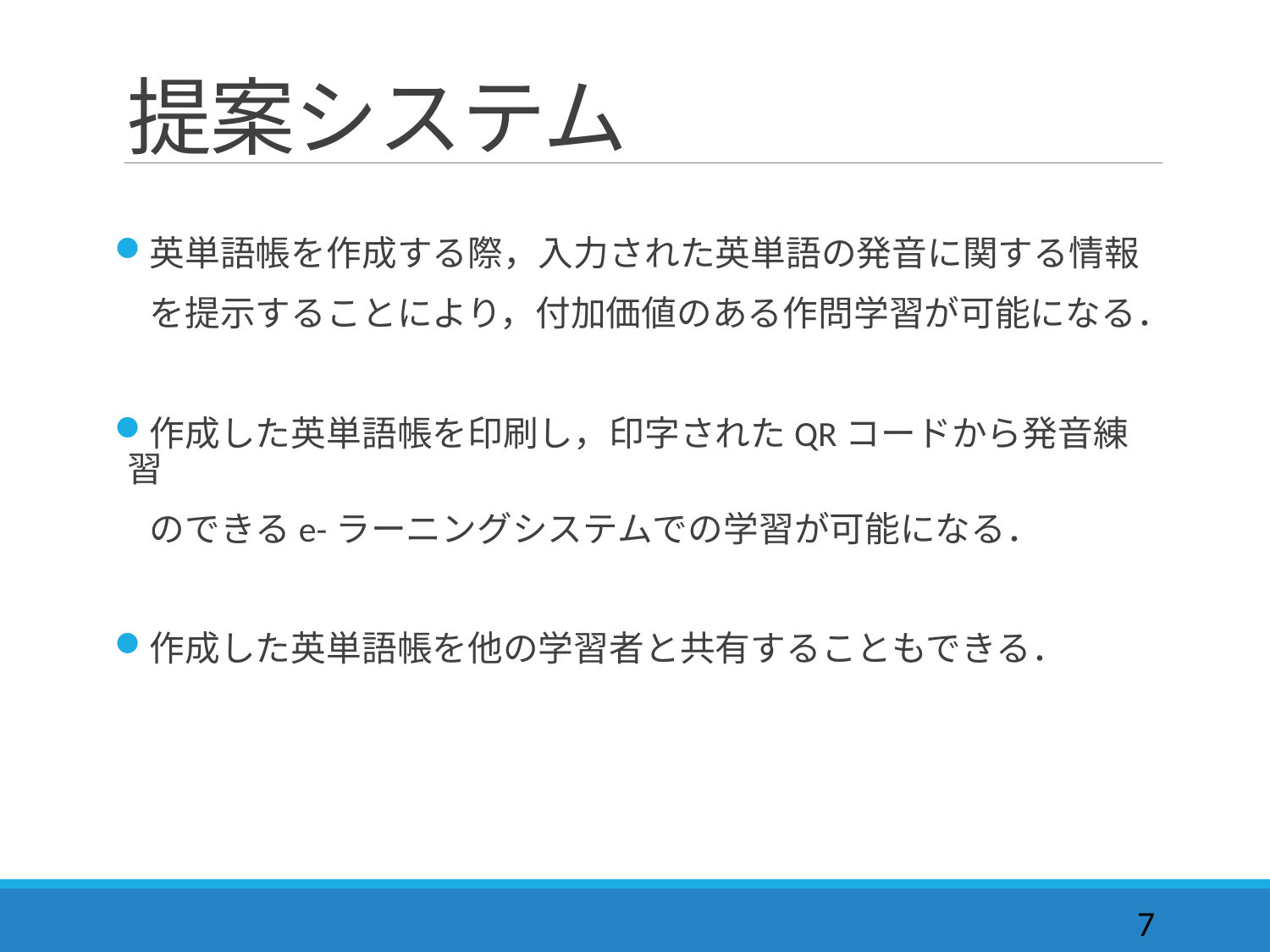

# 提案システム

英単語帳を作成する際，入力された英単語の発音に関する情報
　を提示することにより，付加価値のある作問学習が可能になる．

作成した英単語帳を印刷し，印字されたQRコードから発音練習
　のできるe-ラーニングシステムでの学習が可能になる．

作成した英単語帳を他の学習者と共有することもできる．
7